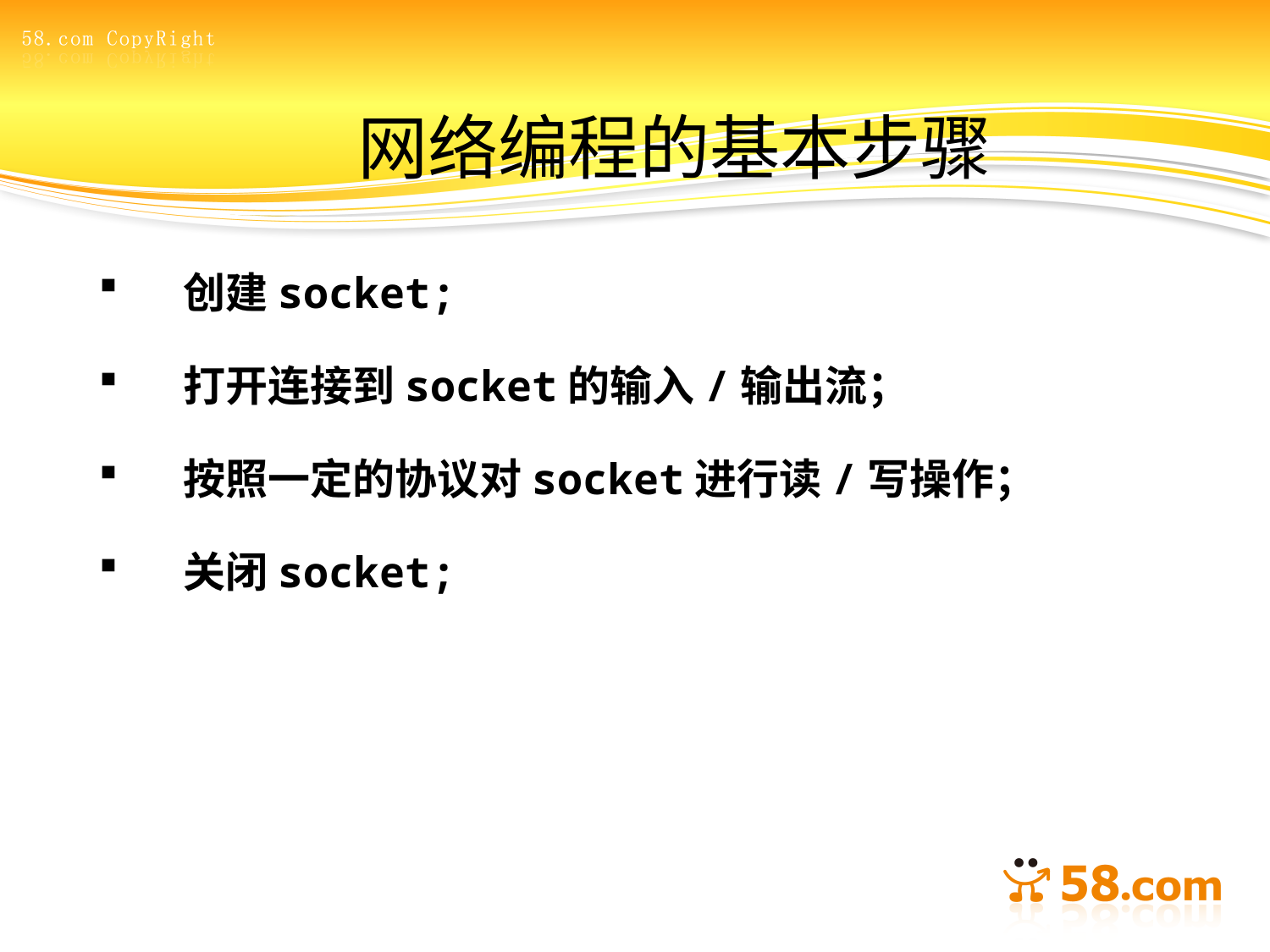

# 网络编程的基本步骤
创建socket;
打开连接到socket的输入/输出流；
按照一定的协议对socket进行读/写操作；
关闭socket;